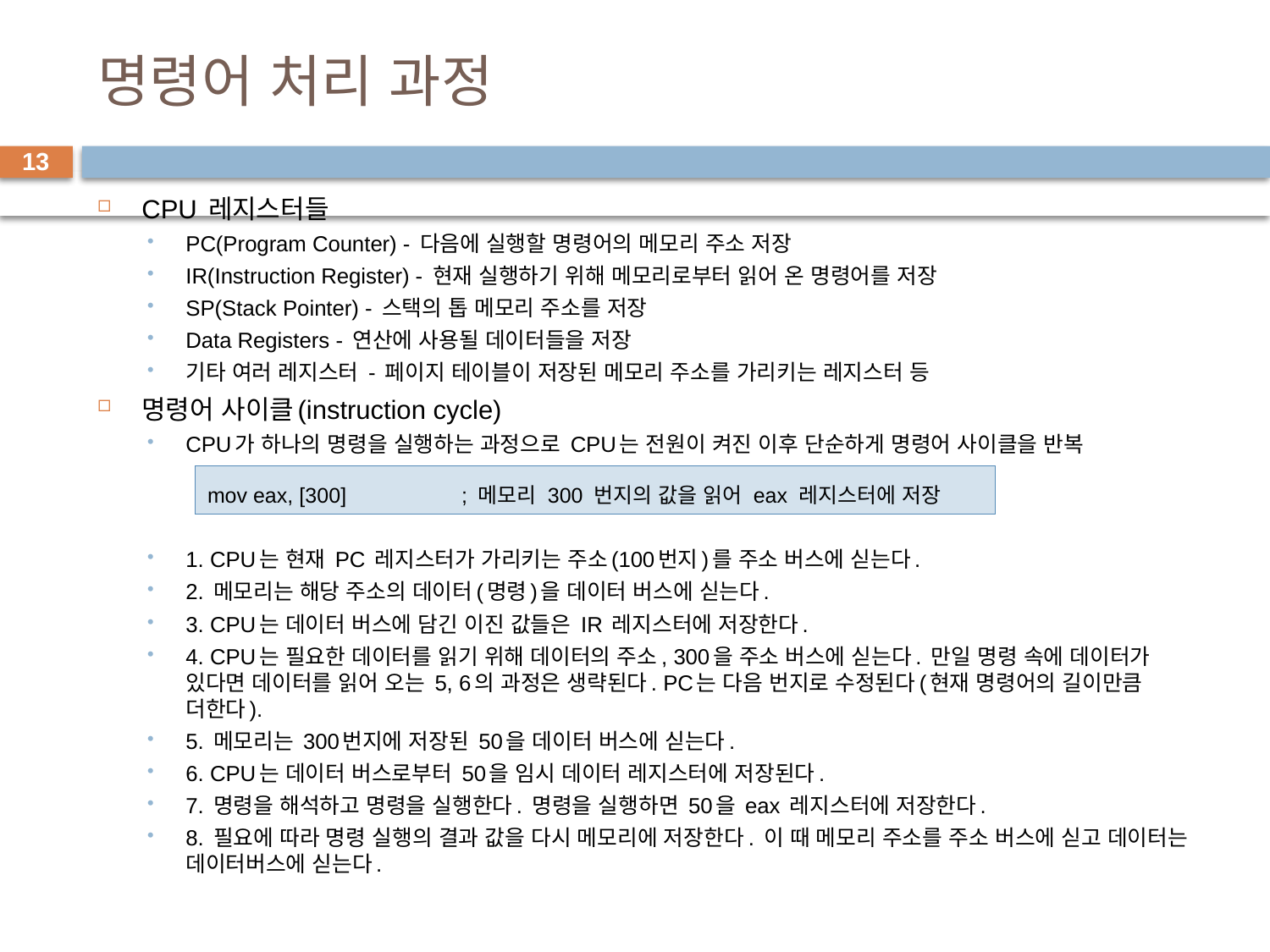

# 명령어 처리 과정
13
CPU 레지스터들
PC(Program Counter) - 다음에 실행할 명령어의 메모리 주소 저장
IR(Instruction Register) - 현재 실행하기 위해 메모리로부터 읽어 온 명령어를 저장
SP(Stack Pointer) - 스택의 톱 메모리 주소를 저장
Data Registers - 연산에 사용될 데이터들을 저장
기타 여러 레지스터 - 페이지 테이블이 저장된 메모리 주소를 가리키는 레지스터 등
명령어 사이클(instruction cycle)
CPU가 하나의 명령을 실행하는 과정으로 CPU는 전원이 켜진 이후 단순하게 명령어 사이클을 반복

1. CPU는 현재 PC 레지스터가 가리키는 주소(100번지)를 주소 버스에 싣는다.
2. 메모리는 해당 주소의 데이터(명령)을 데이터 버스에 싣는다.
3. CPU는 데이터 버스에 담긴 이진 값들은 IR 레지스터에 저장한다.
4. CPU는 필요한 데이터를 읽기 위해 데이터의 주소, 300을 주소 버스에 싣는다. 만일 명령 속에 데이터가 있다면 데이터를 읽어 오는 5, 6의 과정은 생략된다. PC는 다음 번지로 수정된다(현재 명령어의 길이만큼 더한다).
5. 메모리는 300번지에 저장된 50을 데이터 버스에 싣는다.
6. CPU는 데이터 버스로부터 50을 임시 데이터 레지스터에 저장된다.
7. 명령을 해석하고 명령을 실행한다. 명령을 실행하면 50을 eax 레지스터에 저장한다.
8. 필요에 따라 명령 실행의 결과 값을 다시 메모리에 저장한다. 이 때 메모리 주소를 주소 버스에 싣고 데이터는 데이터버스에 싣는다.
mov eax, [300]	; 메모리 300 번지의 값을 읽어 eax 레지스터에 저장